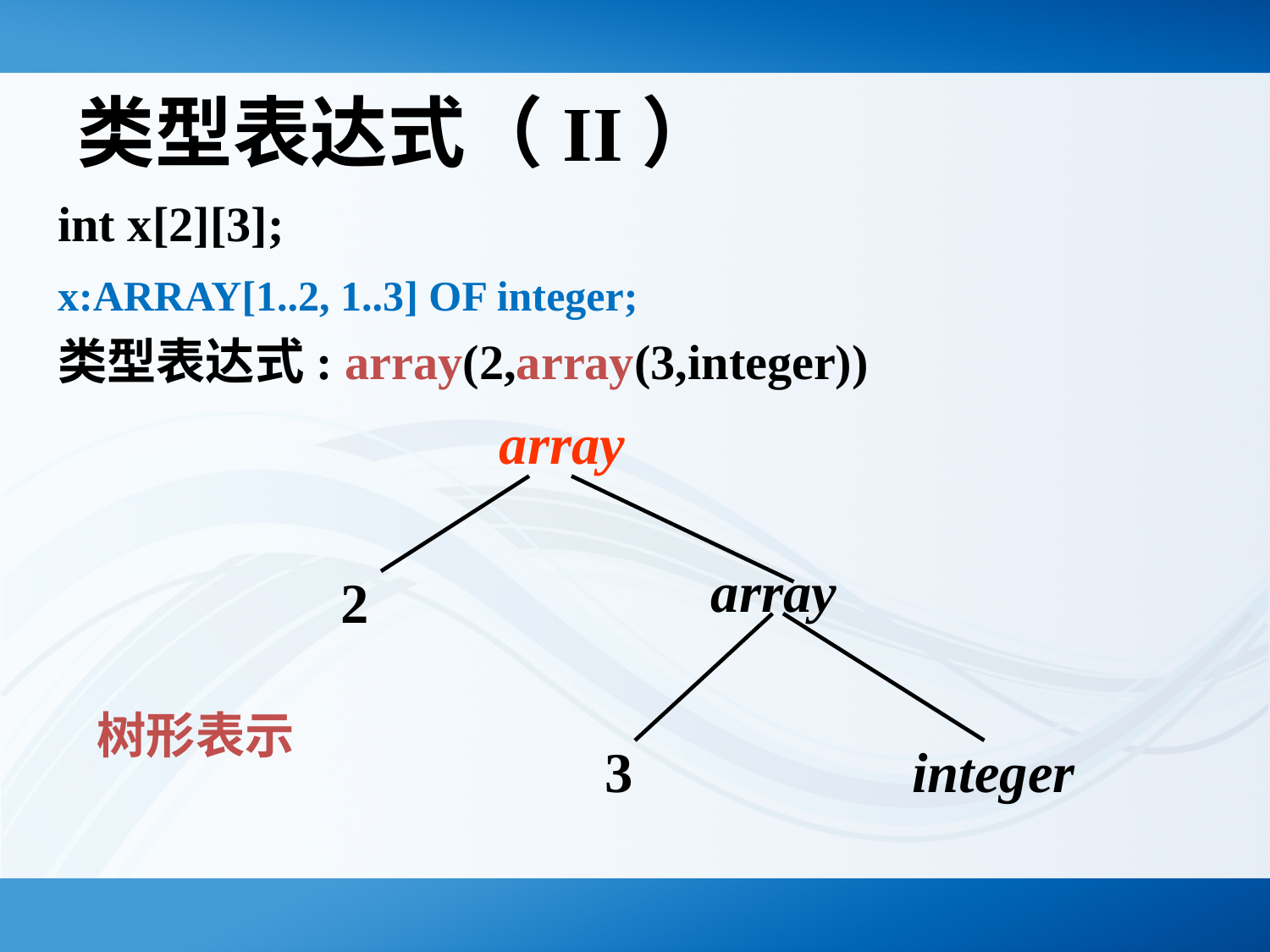

# 类型表达式（II）
int x[2][3];
x:ARRAY[1..2, 1..3] OF integer;
类型表达式: array(2,array(3,integer))
array

array
2

树形表示
3
integer